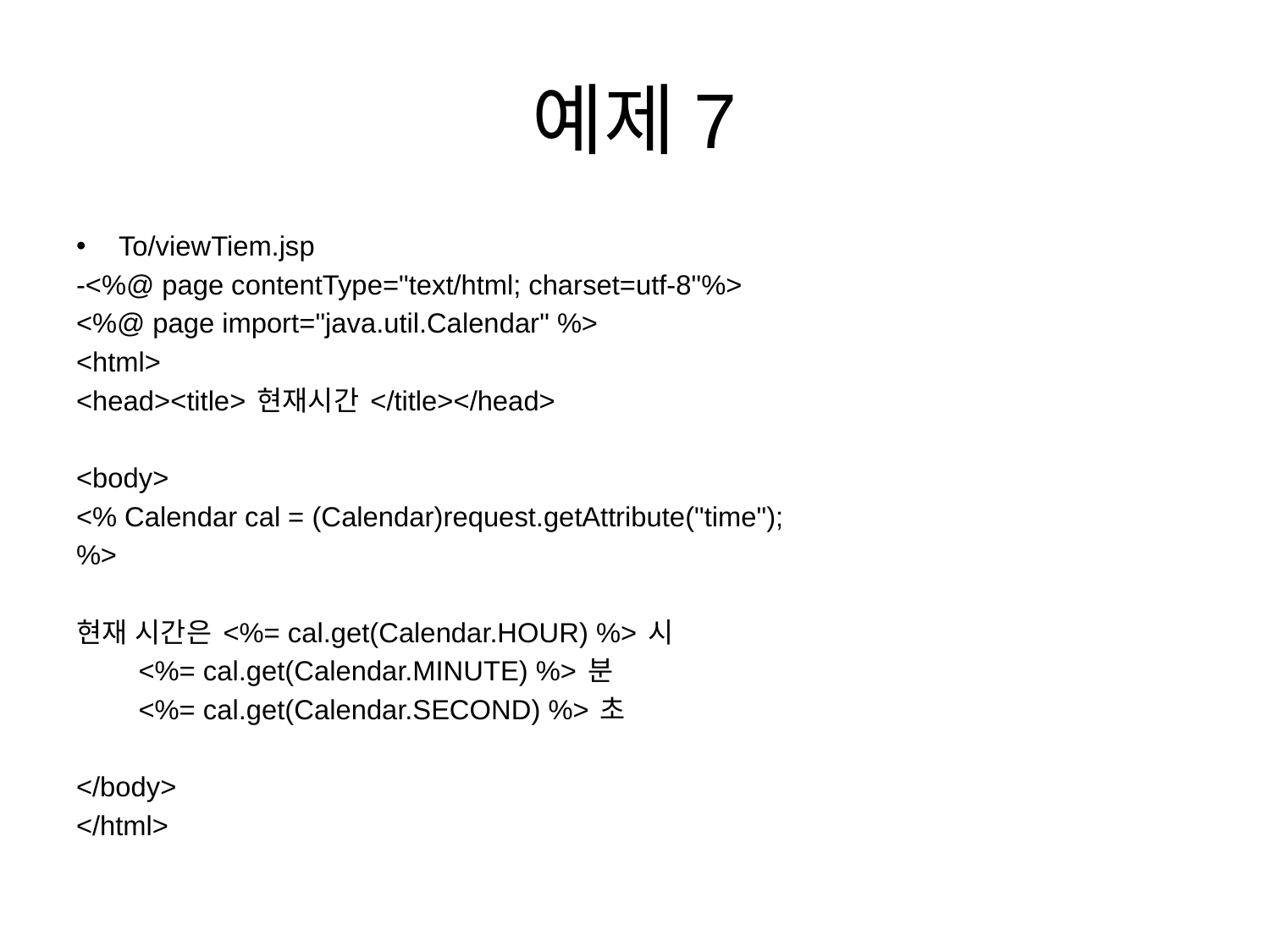

# 예제7
To/viewTiem.jsp
-<%@ page contentType="text/html; charset=utf-8"%>
<%@ page import="java.util.Calendar" %>
<html>
<head><title> 현재시간 </title></head>

<body>
<% Calendar cal = (Calendar)request.getAttribute("time");
%>

현재 시간은 <%= cal.get(Calendar.HOUR) %> 시
	<%= cal.get(Calendar.MINUTE) %> 분
	<%= cal.get(Calendar.SECOND) %> 초

</body>
</html>